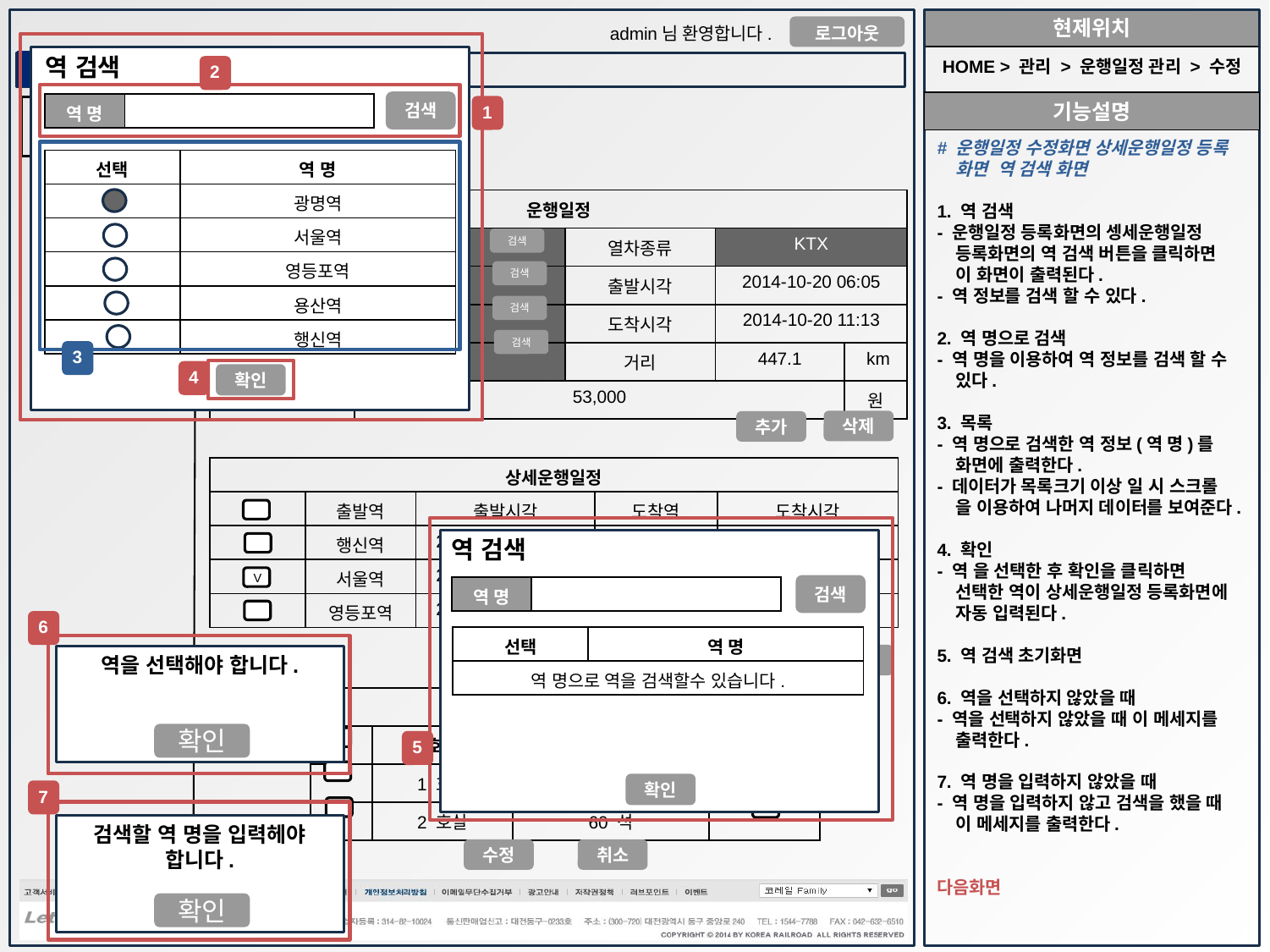

역 검색

HOME > 관리 > 운행일정 관리 > 수정
2

검색
| 역 명 |  |
| --- | --- |
1

HOME > 관리 > 운행일정 관리
관리
# 운행일정 수정화면 상세운행일정 등록
   화면  역 검색 화면

1. 역 검색
- 운행일정 등록화면의 셍세운행일정
   등록화면의 역 검색 버튼을 클릭하면
   이 화면이 출력된다.
- 역 정보를 검색 할 수 있다.

2. 역 명으로 검색
- 역 명을 이용하여 역 정보를 검색 할 수
   있다.

3. 목록
- 역 명으로 검색한 역 정보(역 명)를
   화면에 출력한다.
- 데이터가 목록크기 이상 일 시 스크롤
   을 이용하여 나머지 데이터를 보여준다.

4. 확인
- 역 을 선택한 후 확인을 클릭하면
   선택한 역이 상세운행일정 등록화면에
   자동 입력된다.

5. 역 검색 초기화면

6. 역을 선택하지 않았을 때
- 역을 선택하지 않았을 때 이 메세지를
   출력한다.

7. 역 명을 입력하지 않았을 때
- 역 명을 입력하지 않고 검색을 했을 때
   이 메세지를 출력한다.

다음화면
운영일정 등록

| 선택 | 역 명 |
| --- | --- |
|  | 광명역 |
|  | 서울역 |
|  | 영등포역 |
|  | 용산역 |
|  | 행신역 |
역 관리

| 운행일정 |  |  |  |  |
| --- | --- | --- | --- | --- |
| 열차번호 | 288 | 열차종류 | KTX |  |
| 출발역 | 서울역 | 출발시각 | 2014-10-20 06:05 |  |
| 도착역 | 부산역 | 도착시각 | 2014-10-20 11:13 |  |
| 노선 | 경부선 | 거리 | 447.1 | km |
| 요금 | 53,000 |  |  | 원 |
열차 관리

검색
운행일정 관리

검색

회원 관리
검색

검색
3

4

확인
삭제
추가
| 상세운행일정 |  |  |  |  |
| --- | --- | --- | --- | --- |
|  | 출발역 | 출발시각 | 도착역 | 도착시각 |
|  | 행신역 | 2014-10-20 06:05 | 서울역 | 2014-10-20 06:15 |
|  | 서울역 | 2014-10-20 06:20 | 영등포역 | 2014-10-20 06:40 |
|  | 영등포역 | 2014-10-20 06:45 | 광명역 | 2014-10-20 07:08 |

역 검색

V

검색
| 역 명 |  |
| --- | --- |

6

| 선택 | 역 명 |
| --- | --- |
| 역 명으로 역을 검색할수 있습니다. |  |

삭제
역을 선택해야 합니다.
추가
| 호실정보 |  |  |  |
| --- | --- | --- | --- |
|  | 호실 | 좌석수 | 특실여부 |
|  | 1 호실 | 60 석 |  |
|  | 2 호실 | 60 석 |  |
확인

5

V

확인
7

검색할 역 명을 입력헤야 합니다.
수정
취소
확인